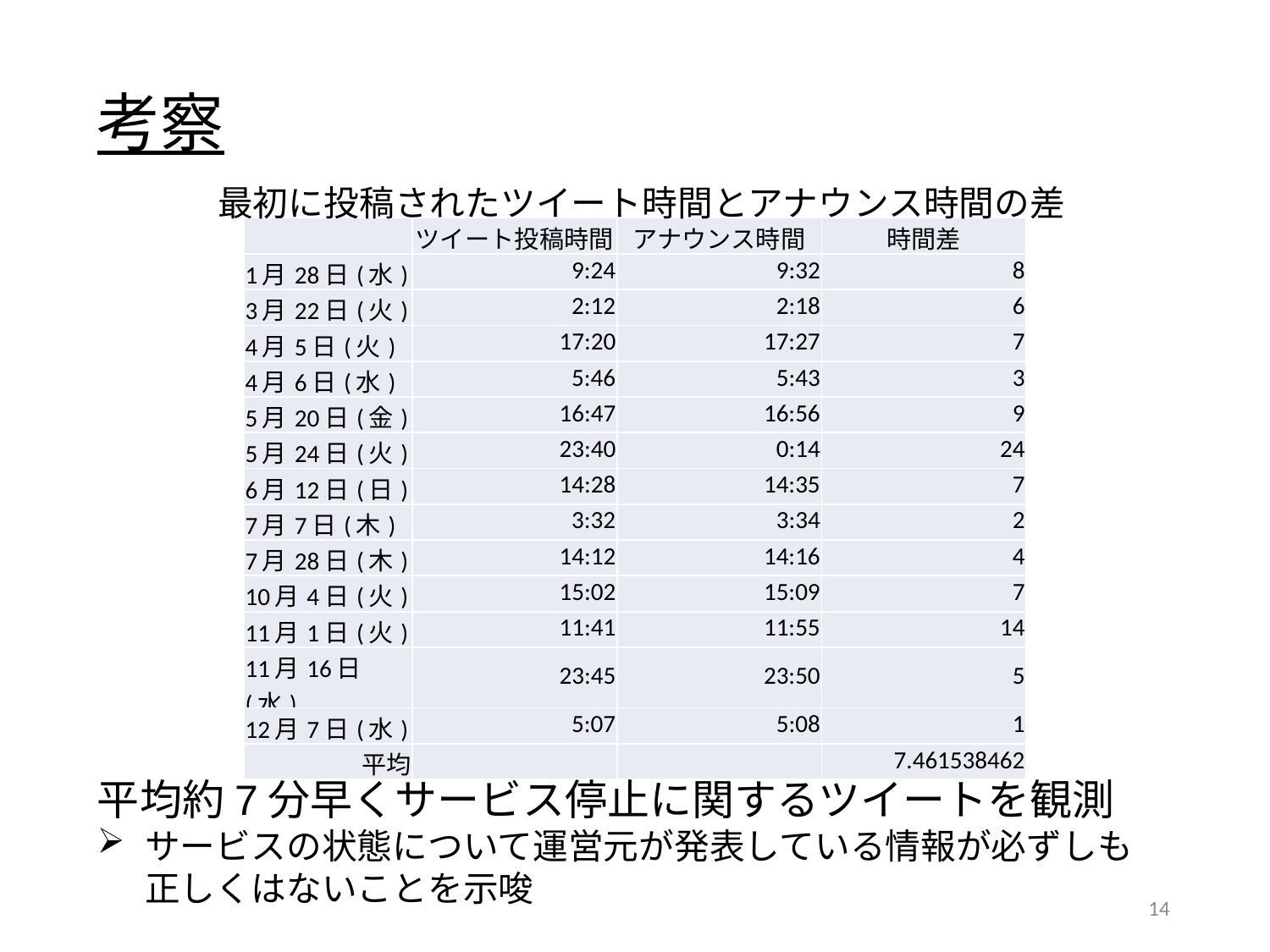

考察
最初に投稿されたツイート時間とアナウンス時間の差
|  | ツイート投稿時間 | アナウンス時間 | 時間差 |
| --- | --- | --- | --- |
| 1月28日(水) | 9:24 | 9:32 | 8 |
| 3月22日(火) | 2:12 | 2:18 | 6 |
| 4月5日(火) | 17:20 | 17:27 | 7 |
| 4月6日(水) | 5:46 | 5:43 | 3 |
| 5月20日(金) | 16:47 | 16:56 | 9 |
| 5月24日(火) | 23:40 | 0:14 | 24 |
| 6月12日(日) | 14:28 | 14:35 | 7 |
| 7月7日(木) | 3:32 | 3:34 | 2 |
| 7月28日(木) | 14:12 | 14:16 | 4 |
| 10月4日(火) | 15:02 | 15:09 | 7 |
| 11月1日(火) | 11:41 | 11:55 | 14 |
| 11月16日(水) | 23:45 | 23:50 | 5 |
| 12月7日(水) | 5:07 | 5:08 | 1 |
| 平均 |  |  | 7.461538462 |
平均約7分早くサービス停止に関するツイートを観測
サービスの状態について運営元が発表している情報が必ずしも正しくはないことを示唆
14